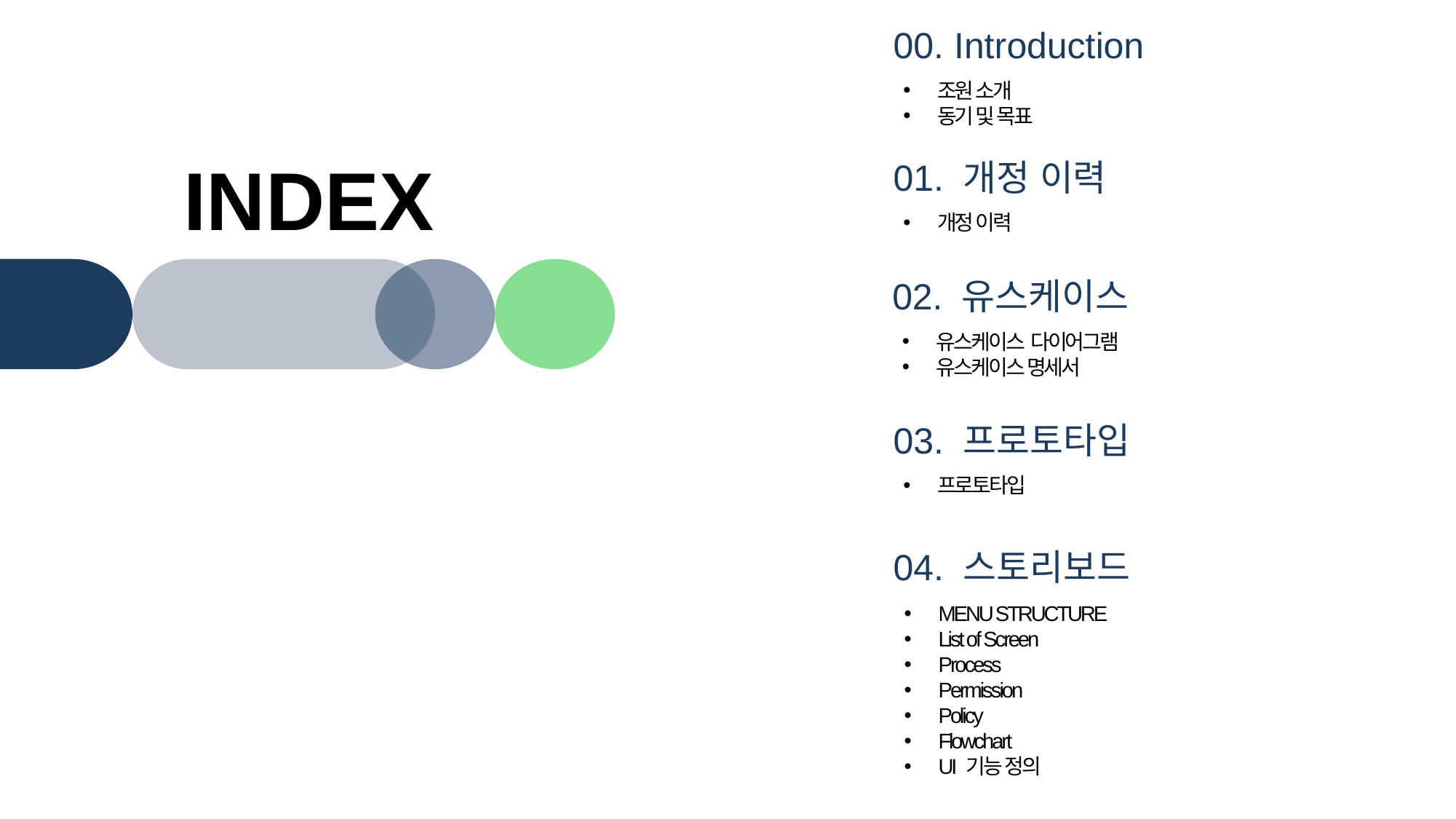

00. Introduction
조원 소개
동기 및 목표
INDEX
01. 개정 이력
개정 이력

02. 유스케이스
유스케이스  다이어그램
유스케이스 명세서
03. 프로토타입
프로토타입
04. 스토리보드
MENU STRUCTURE
List of Screen
Process
Permission
Policy
Flowchart
UI 기능 정의